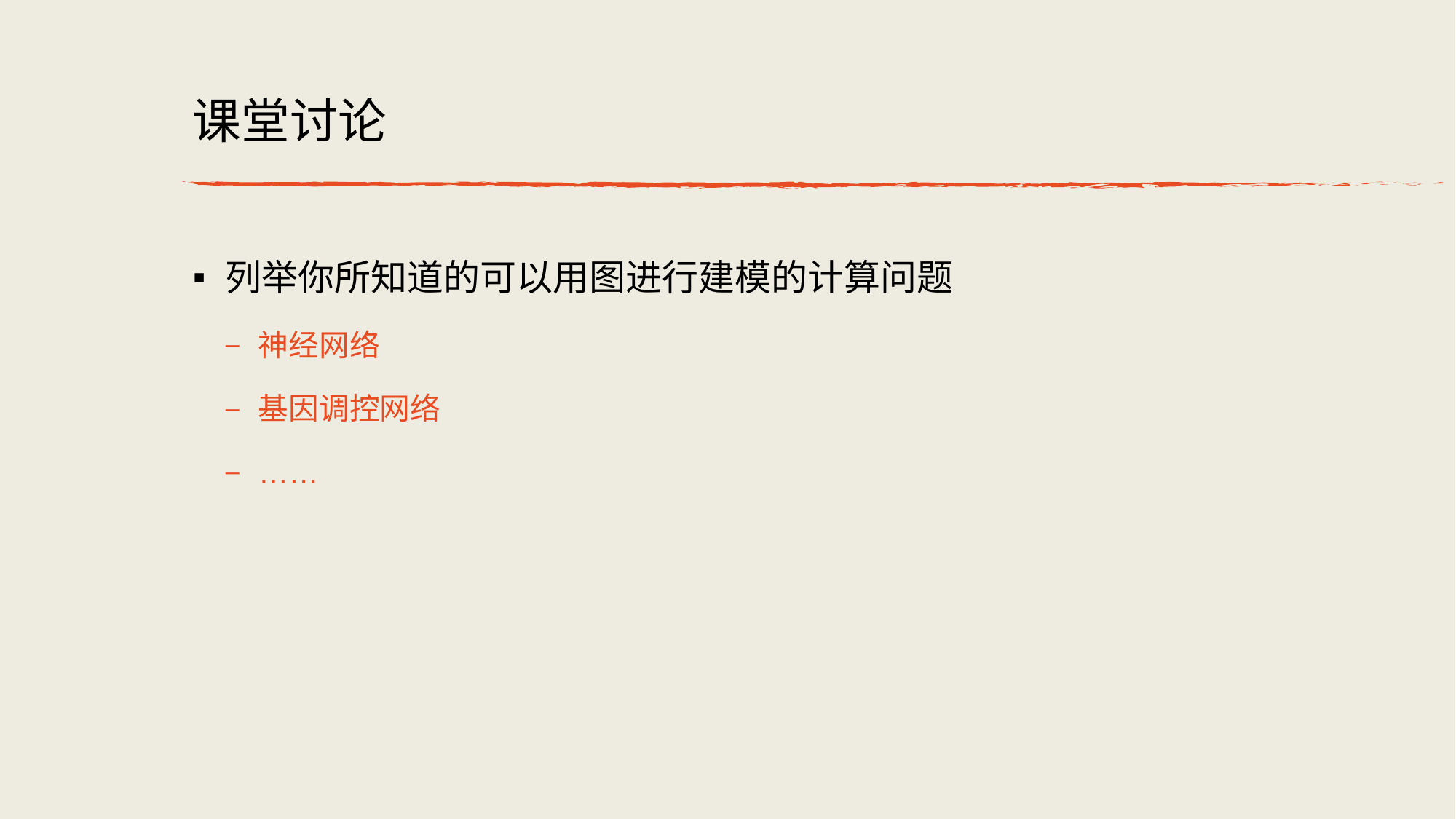

# 课堂讨论
列举你所知道的可以用图进行建模的计算问题
神经网络
基因调控网络
……